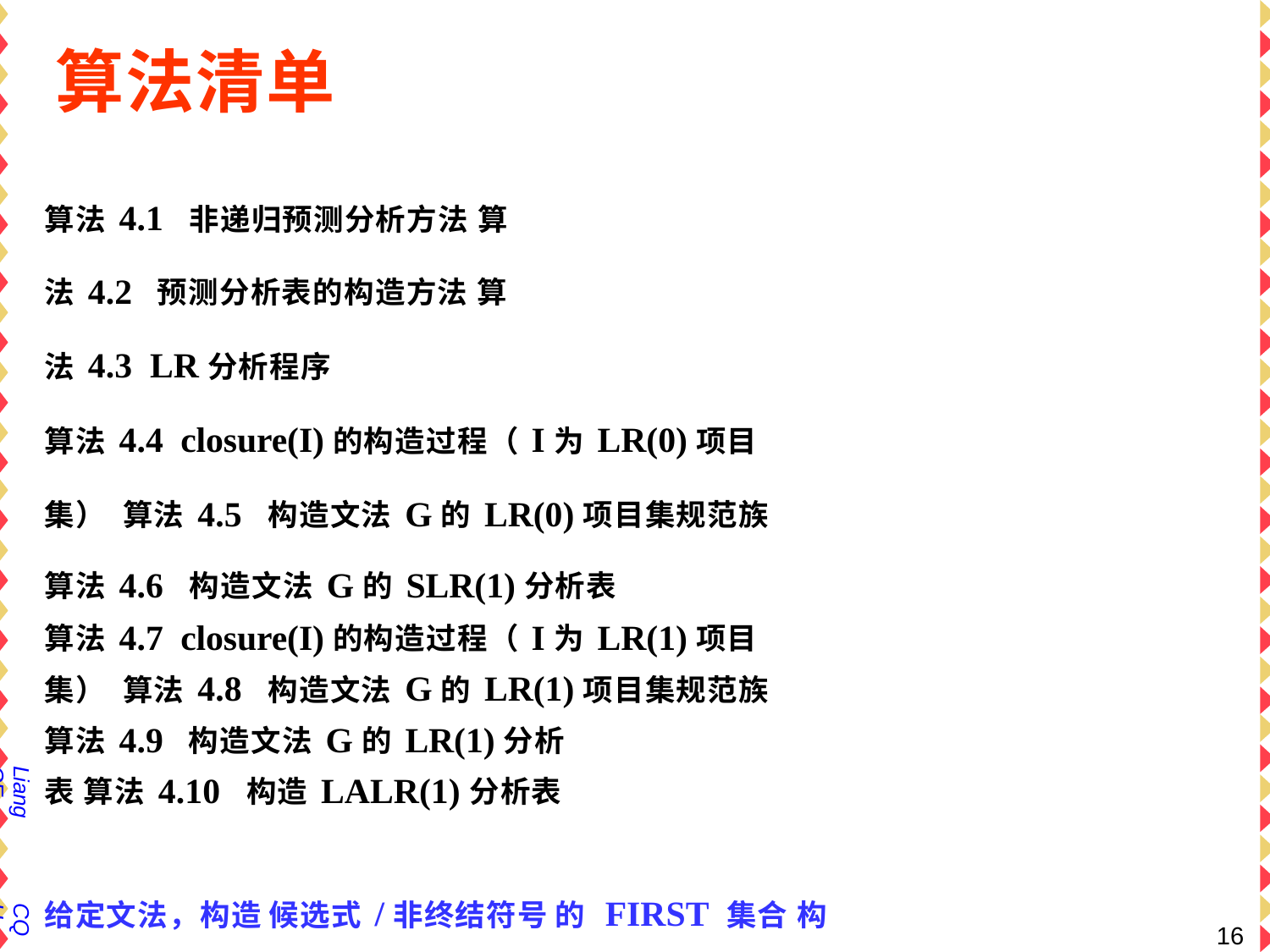

# 算法清单
算法4.1 非递归预测分析方法 算法4.2 预测分析表的构造方法 算法4.3 LR分析程序
算法4.4 closure(I)的构造过程（I为LR(0)项目集）  算法4.5 构造文法G的LR(0)项目集规范族
算法4.6 构造文法G的SLR(1)分析表
算法4.7 closure(I)的构造过程（I为LR(1)项目集）  算法4.8 构造文法G的LR(1)项目集规范族
算法4.9 构造文法G的LR(1)分析表 算法4.10 构造LALR(1)分析表

给定文法，构造 候选式/非终结符号 的 FIRST 集合 构造 非终结符号 的 FOLLOW 集合
Liang GE
CQU
160